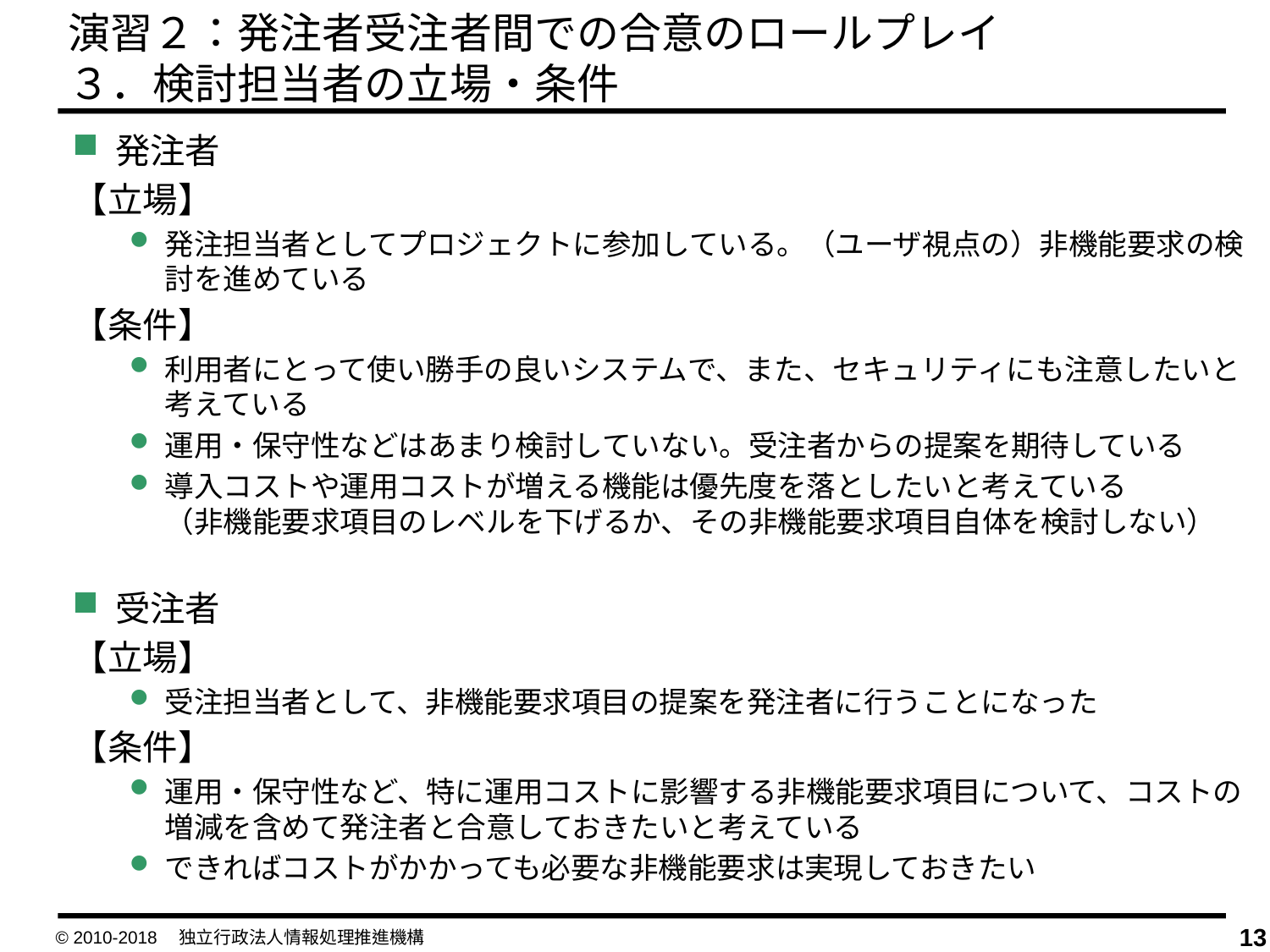

演習２：発注者受注者間での合意のロールプレイ
３．検討担当者の立場・条件
発注者
【立場】
発注担当者としてプロジェクトに参加している。（ユーザ視点の）非機能要求の検討を進めている
【条件】
利用者にとって使い勝手の良いシステムで、また、セキュリティにも注意したいと考えている
運用・保守性などはあまり検討していない。受注者からの提案を期待している
導入コストや運用コストが増える機能は優先度を落としたいと考えている
（非機能要求項目のレベルを下げるか、その非機能要求項目自体を検討しない）

受注者
【立場】
受注担当者として、非機能要求項目の提案を発注者に行うことになった
【条件】
運用・保守性など、特に運用コストに影響する非機能要求項目について、コストの増減を含めて発注者と合意しておきたいと考えている
できればコストがかかっても必要な非機能要求は実現しておきたい